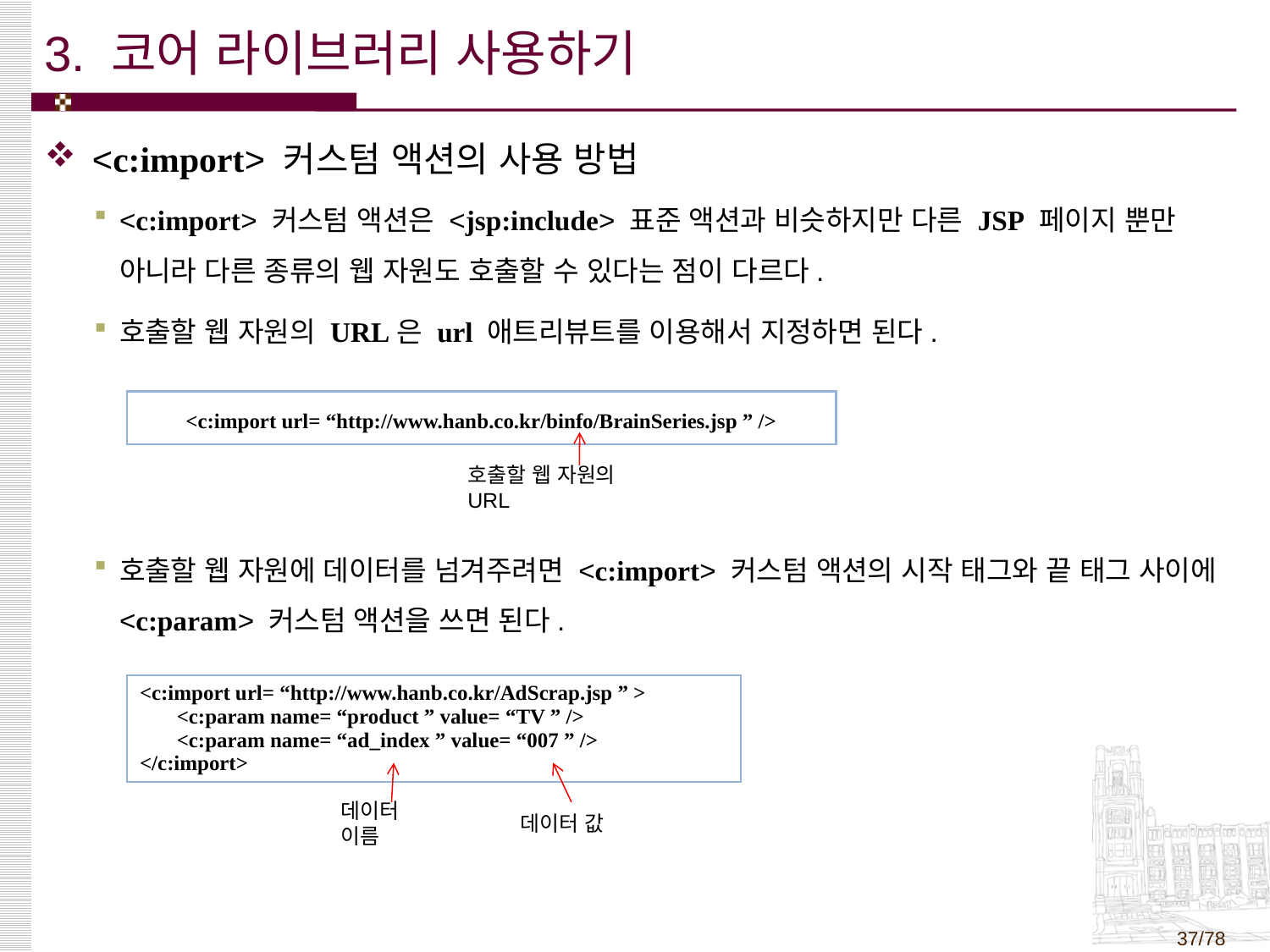

# 3. 코어 라이브러리 사용하기
<c:import> 커스텀 액션의 사용 방법
<c:import> 커스텀 액션은 <jsp:include> 표준 액션과 비슷하지만 다른 JSP 페이지 뿐만 아니라 다른 종류의 웹 자원도 호출할 수 있다는 점이 다르다.
호출할 웹 자원의 URL은 url 애트리뷰트를 이용해서 지정하면 된다.

호출할 웹 자원에 데이터를 넘겨주려면 <c:import> 커스텀 액션의 시작 태그와 끝 태그 사이에 <c:param> 커스텀 액션을 쓰면 된다.

| <c:import url= “http://www.hanb.co.kr/binfo/BrainSeries.jsp ” /> |
| --- |
호출할 웹 자원의 URL
| <c:import url= “http://www.hanb.co.kr/AdScrap.jsp ” > <c:param name= “product ” value= “TV ” /> <c:param name= “ad\_index ” value= “007 ” /> </c:import> |
| --- |
데이터 이름
데이터 값